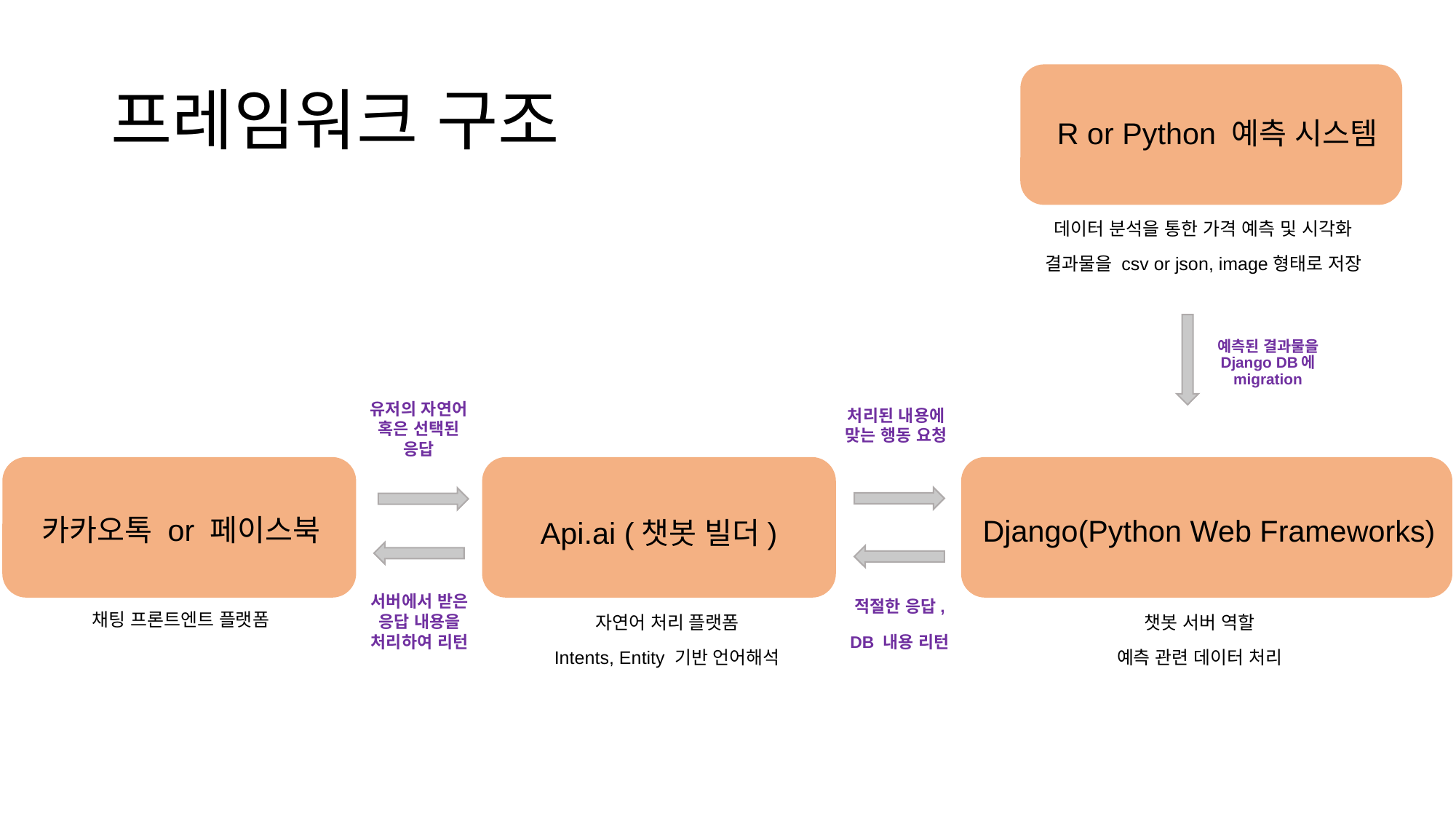

# 프레임워크 구조

R or Python 예측 시스템
데이터 분석을 통한 가격 예측 및 시각화
결과물을 csv or json, image형태로 저장
예측된 결과물을 Django DB에 migration

유저의 자연어 혹은 선택된 응답
처리된 내용에 맞는 행동 요청

카카오톡 or 페이스북
Django(Python Web Frameworks)
Api.ai (챗봇 빌더)

서버에서 받은 응답 내용을 처리하여 리턴
적절한 응답,
DB 내용 리턴
채팅 프론트엔트 플랫폼
자연어 처리 플랫폼
Intents, Entity 기반 언어해석
챗봇 서버 역할
예측 관련 데이터 처리